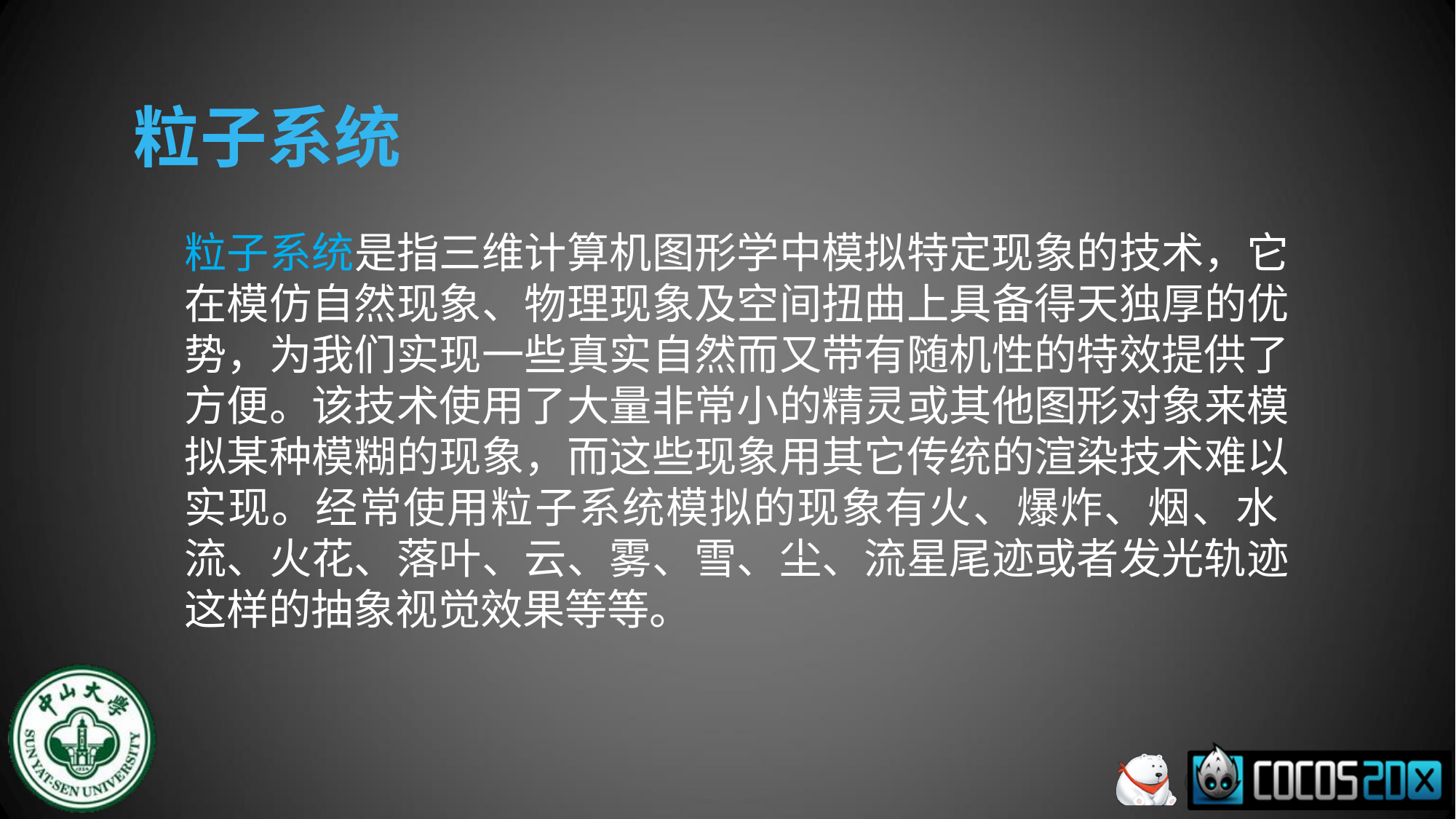

# 粒子系统
粒子系统是指三维计算机图形学中模拟特定现象的技术，它在模仿自然现象、物理现象及空间扭曲上具备得天独厚的优势，为我们实现一些真实自然而又带有随机性的特效提供了方便。该技术使用了大量非常小的精灵或其他图形对象来模拟某种模糊的现象，而这些现象用其它传统的渲染技术难以实现。经常使用粒子系统模拟的现象有火、爆炸、烟、水  流、火花、落叶、云、雾、雪、尘、流星尾迹或者发光轨迹这样的抽象视觉效果等等。